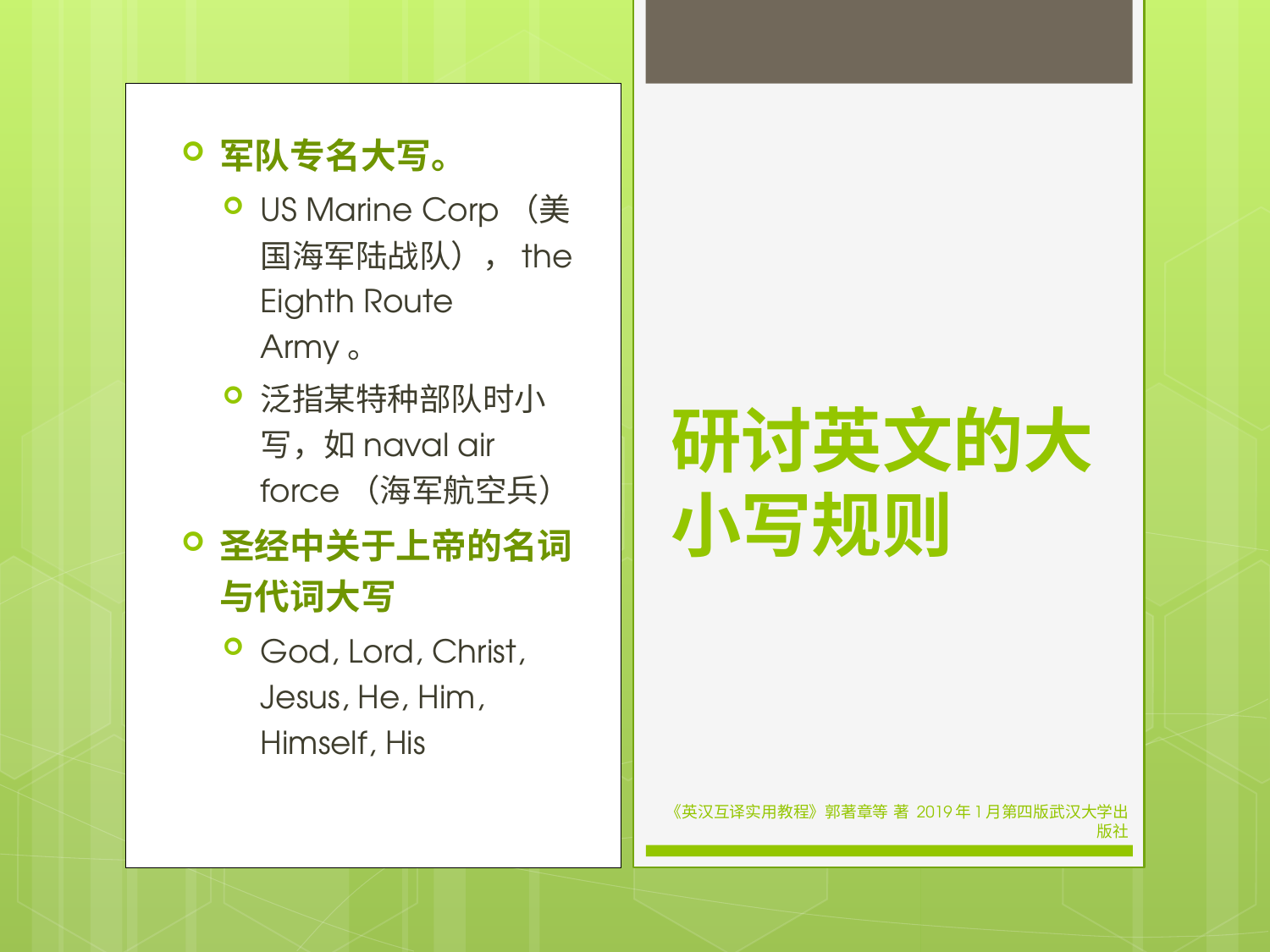

军队专名大写。
US Marine Corp（美国海军陆战队），the Eighth Route Army。
泛指某特种部队时小写，如naval air force（海军航空兵）
圣经中关于上帝的名词与代词大写
God, Lord, Christ, Jesus, He, Him, Himself, His
# 研讨英文的大小写规则

《英汉互译实用教程》郭著章等 著 2019年1月第四版武汉大学出版社